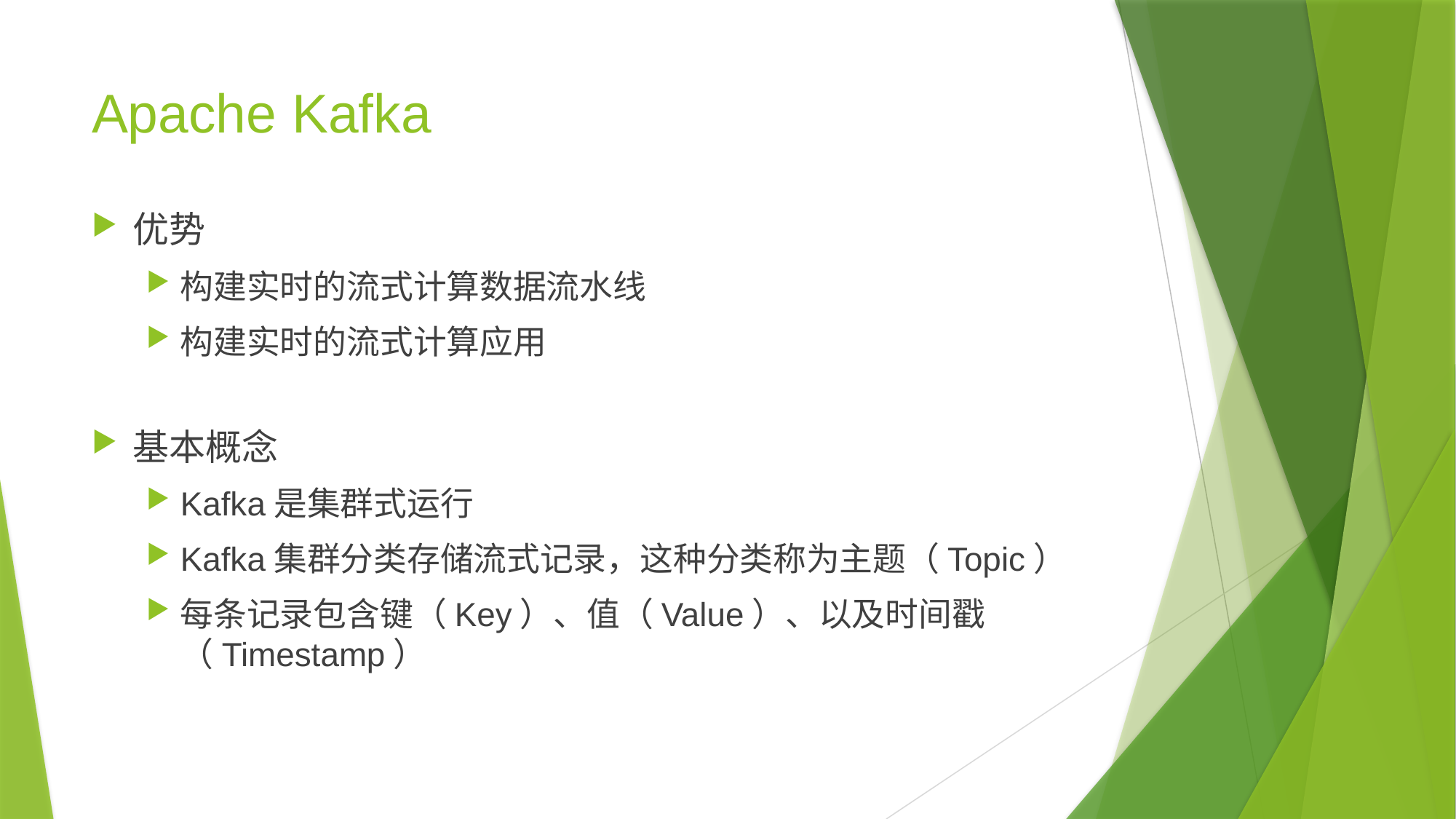

# Apache Kafka
优势
构建实时的流式计算数据流水线
构建实时的流式计算应用

基本概念
Kafka是集群式运行
Kafka集群分类存储流式记录，这种分类称为主题（Topic）
每条记录包含键（Key）、值（Value）、以及时间戳（Timestamp）